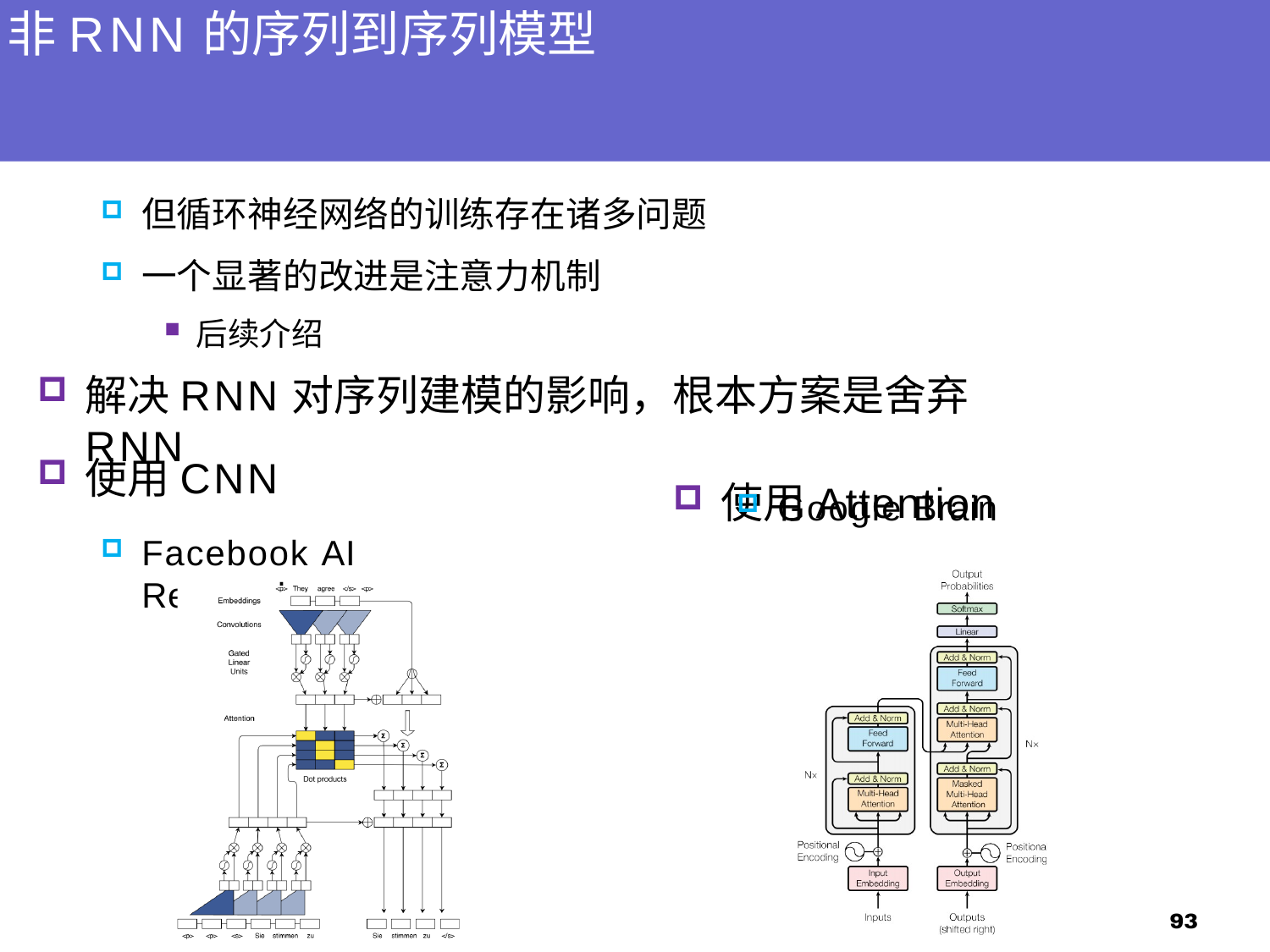

# 非RNN的序列到序列模型
序列到序列模型的实现依赖于循环神经网络
但循环神经网络的训练存在诸多问题
一个显著的改进是注意力机制
后续介绍
解决RNN对序列建模的影响，根本方案是舍弃RNN
使用Attention
使用CNN
Facebook AI Research
Google Brain

93